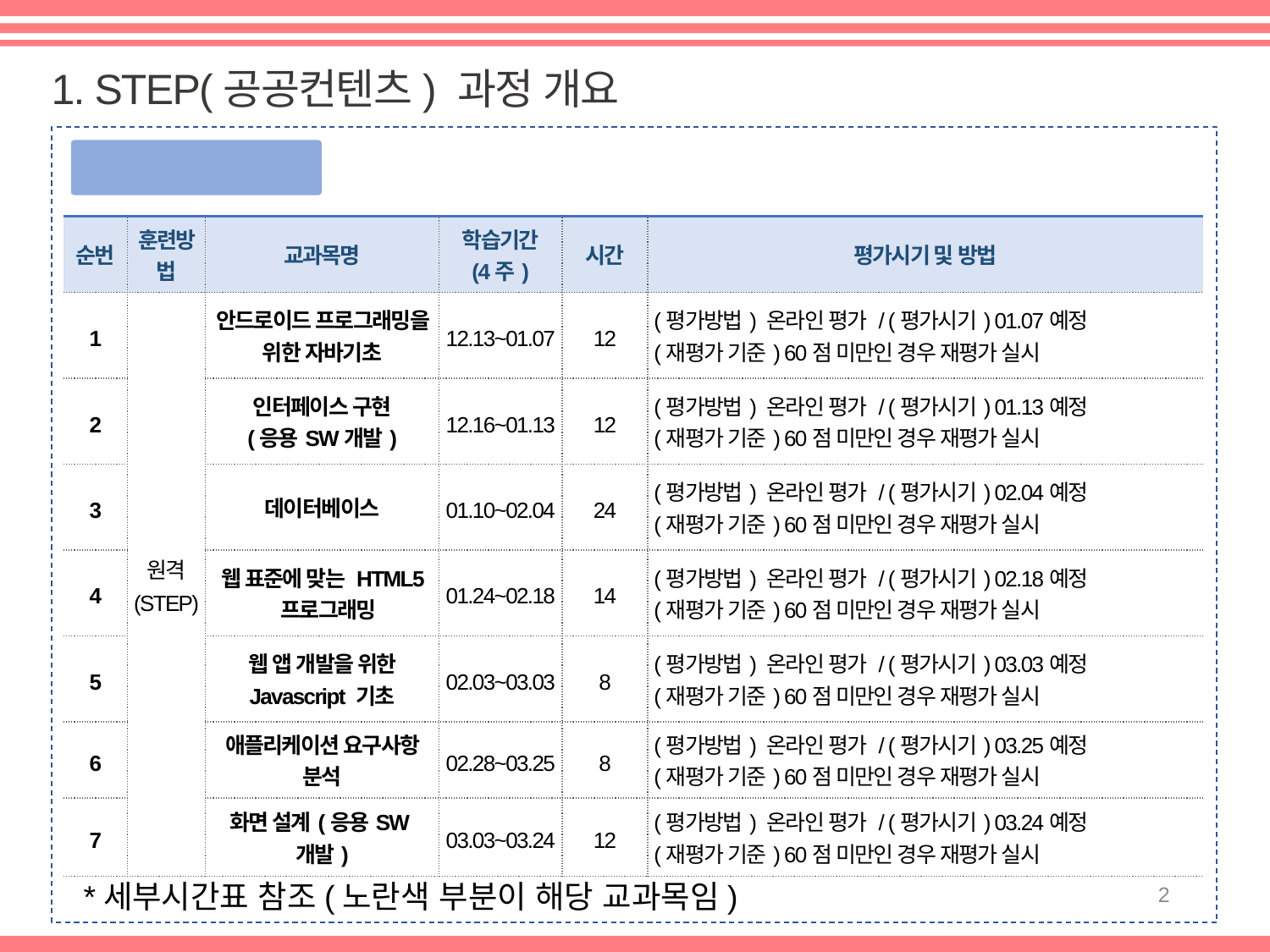

1. STEP(공공컨텐츠) 과정 개요

교과구성
| 순번 | 훈련방법 | 교과목명 | 학습기간 (4주) | 시간 | 평가시기 및 방법 |
| --- | --- | --- | --- | --- | --- |
| 1 | 원격 (STEP) | 안드로이드 프로그래밍을 위한 자바기초 | 12.13~01.07 | 12 | (평가방법) 온라인 평가 / (평가시기) 01.07예정 (재평가 기준) 60점 미만인 경우 재평가 실시 |
| 2 | 원격 | 인터페이스 구현 (응용SW개발) | 12.16~01.13 | 12 | (평가방법) 온라인 평가 / (평가시기) 01.13예정 (재평가 기준) 60점 미만인 경우 재평가 실시 |
| 3 | 원격 | 데이터베이스 | 01.10~02.04 | 24 | (평가방법) 온라인 평가 / (평가시기) 02.04예정 (재평가 기준) 60점 미만인 경우 재평가 실시 |
| 4 | 집체 | 웹 표준에 맞는 HTML5 프로그래밍 | 01.24~02.18 | 14 | (평가방법) 온라인 평가 / (평가시기) 02.18예정 (재평가 기준) 60점 미만인 경우 재평가 실시 |
| 5 | 원격 | 웹 앱 개발을 위한 Javascript 기초 | 02.03~03.03 | 8 | (평가방법) 온라인 평가 / (평가시기) 03.03예정 (재평가 기준) 60점 미만인 경우 재평가 실시 |
| 6 |  | 애플리케이션 요구사항 분석 | 02.28~03.25 | 8 | (평가방법) 온라인 평가 / (평가시기) 03.25예정 (재평가 기준) 60점 미만인 경우 재평가 실시 |
| 7 |  | 화면 설계(응용SW개발) | 03.03~03.24 | 12 | (평가방법) 온라인 평가 / (평가시기) 03.24예정 (재평가 기준) 60점 미만인 경우 재평가 실시 |
2
*세부시간표 참조(노란색 부분이 해당 교과목임)